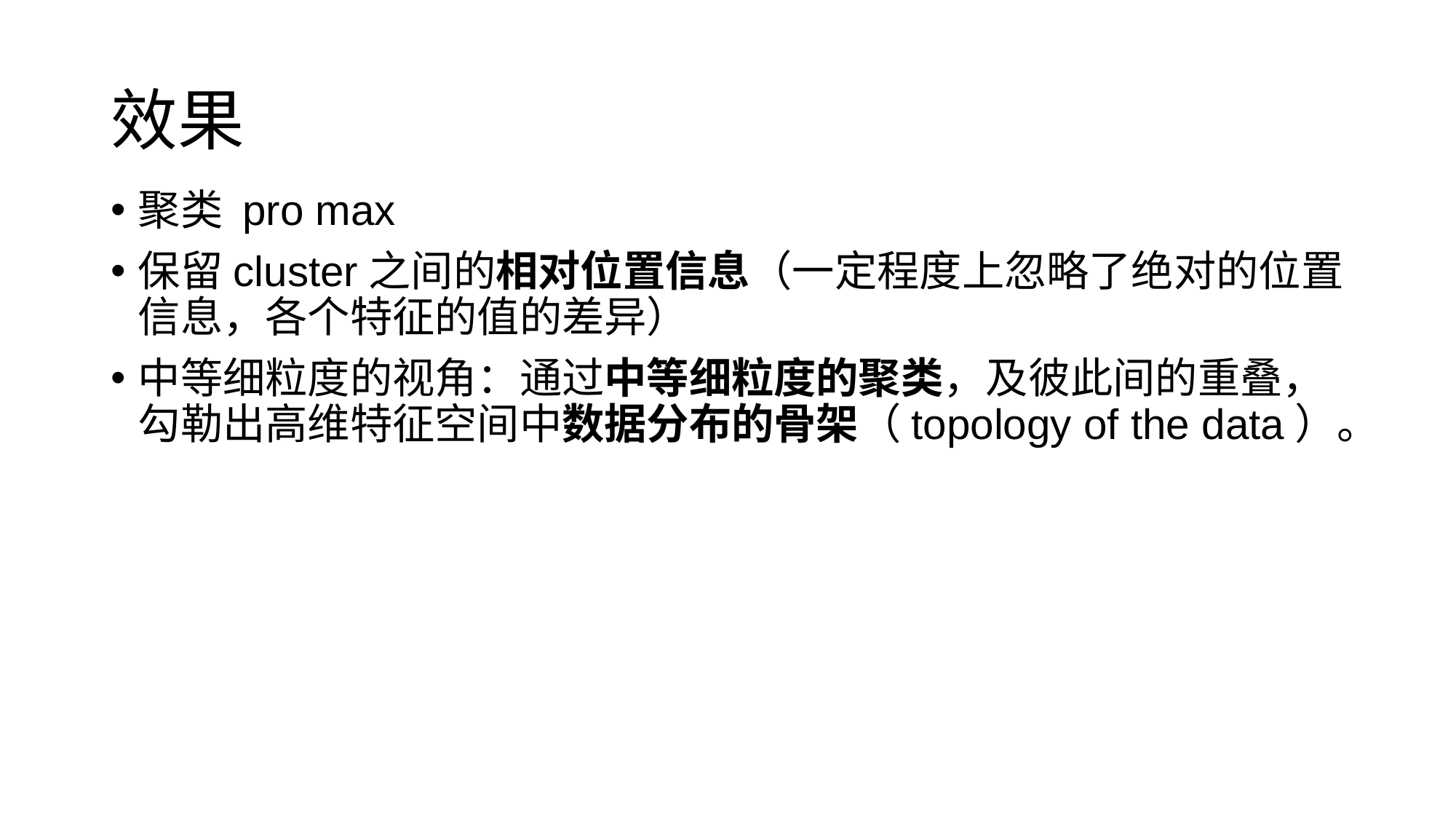

# 效果
聚类 pro max
保留cluster之间的相对位置信息（一定程度上忽略了绝对的位置信息，各个特征的值的差异）
中等细粒度的视角：通过中等细粒度的聚类，及彼此间的重叠，勾勒出高维特征空间中数据分布的骨架（topology of the data）。